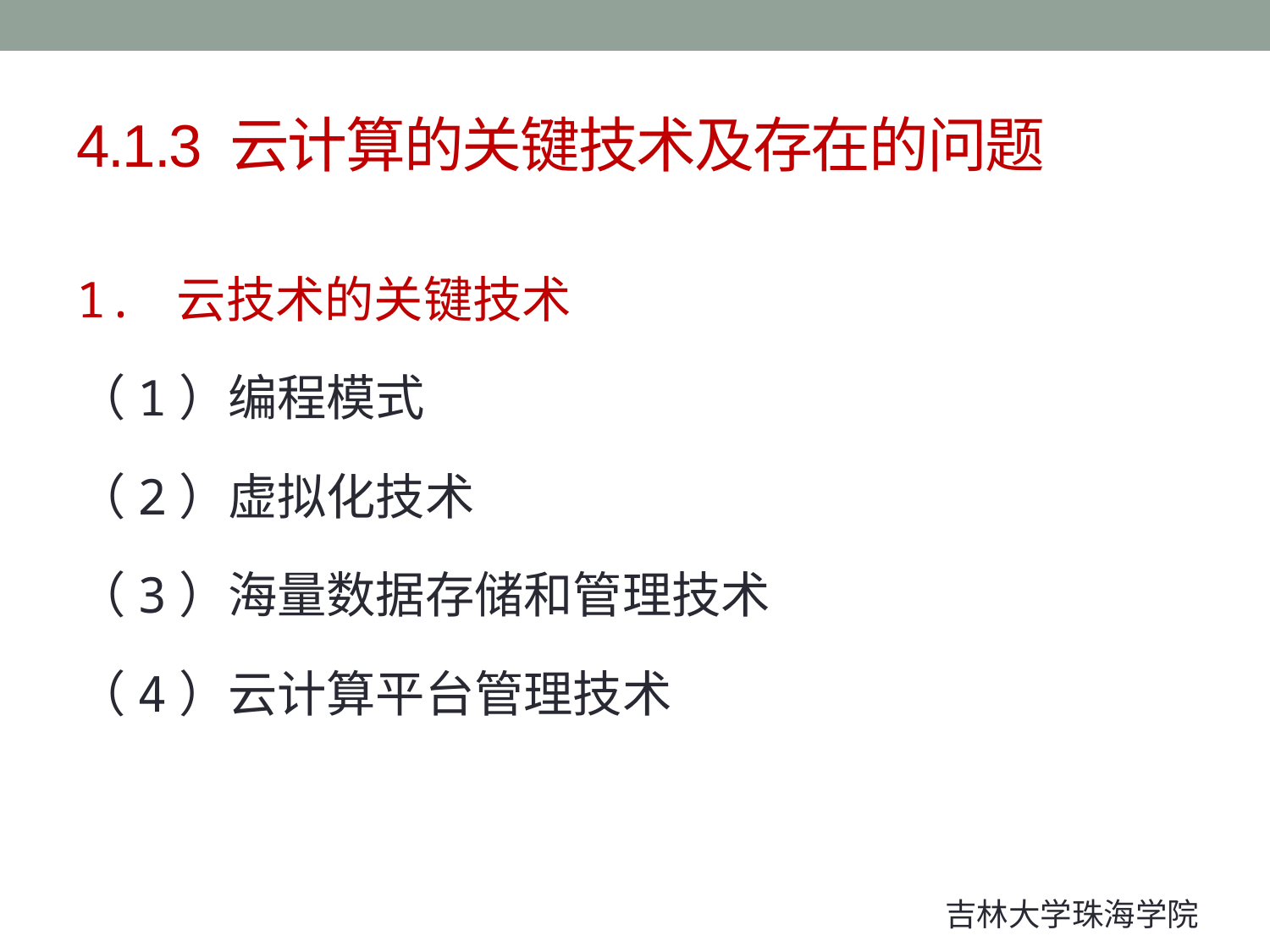

# 4.1.3 云计算的关键技术及存在的问题
1. 云技术的关键技术
（1）编程模式
（2）虚拟化技术
（3）海量数据存储和管理技术
（4）云计算平台管理技术